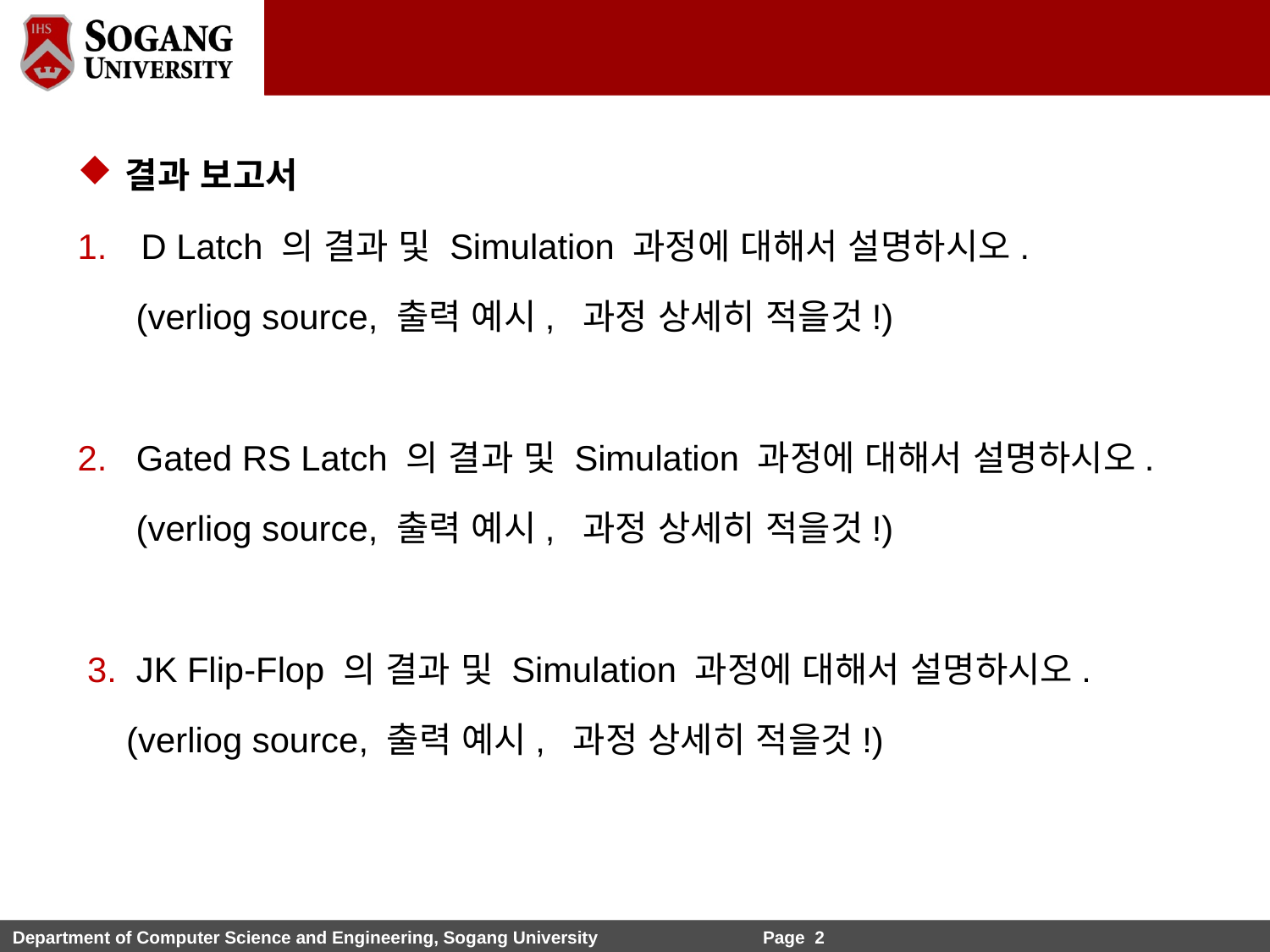

결과 보고서
D Latch 의 결과 및 Simulation 과정에 대해서 설명하시오.
      (verliog source, 출력 예시,  과정 상세히 적을것!)

2.   Gated RS Latch 의 결과 및 Simulation 과정에 대해서 설명하시오.
      (verliog source, 출력 예시,  과정 상세히 적을것!)

 3.  JK Flip-Flop 의 결과 및 Simulation 과정에 대해서 설명하시오.
     (verliog source, 출력 예시,  과정 상세히 적을것!)